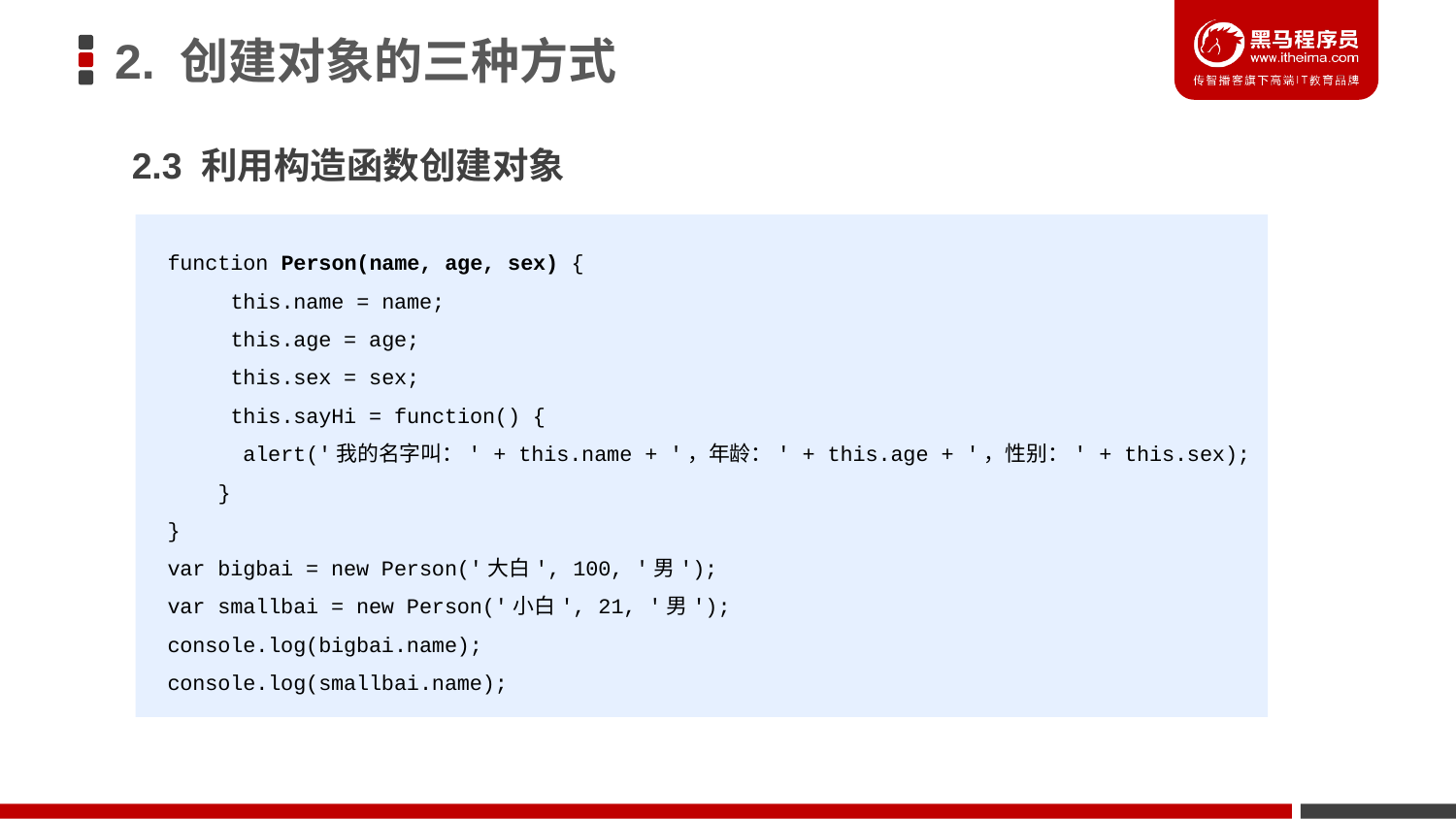

# 2. 创建对象的三种方式
2.3 利用构造函数创建对象
function Person(name, age, sex) {
     this.name = name;
     this.age = age;
     this.sex = sex;
     this.sayHi = function() {
      alert('我的名字叫：' + this.name + '，年龄：' + this.age + '，性别：' + this.sex);
    }
}
var bigbai = new Person('大白', 100, '男');
var smallbai = new Person('小白', 21, '男');
console.log(bigbai.name);
console.log(smallbai.name);